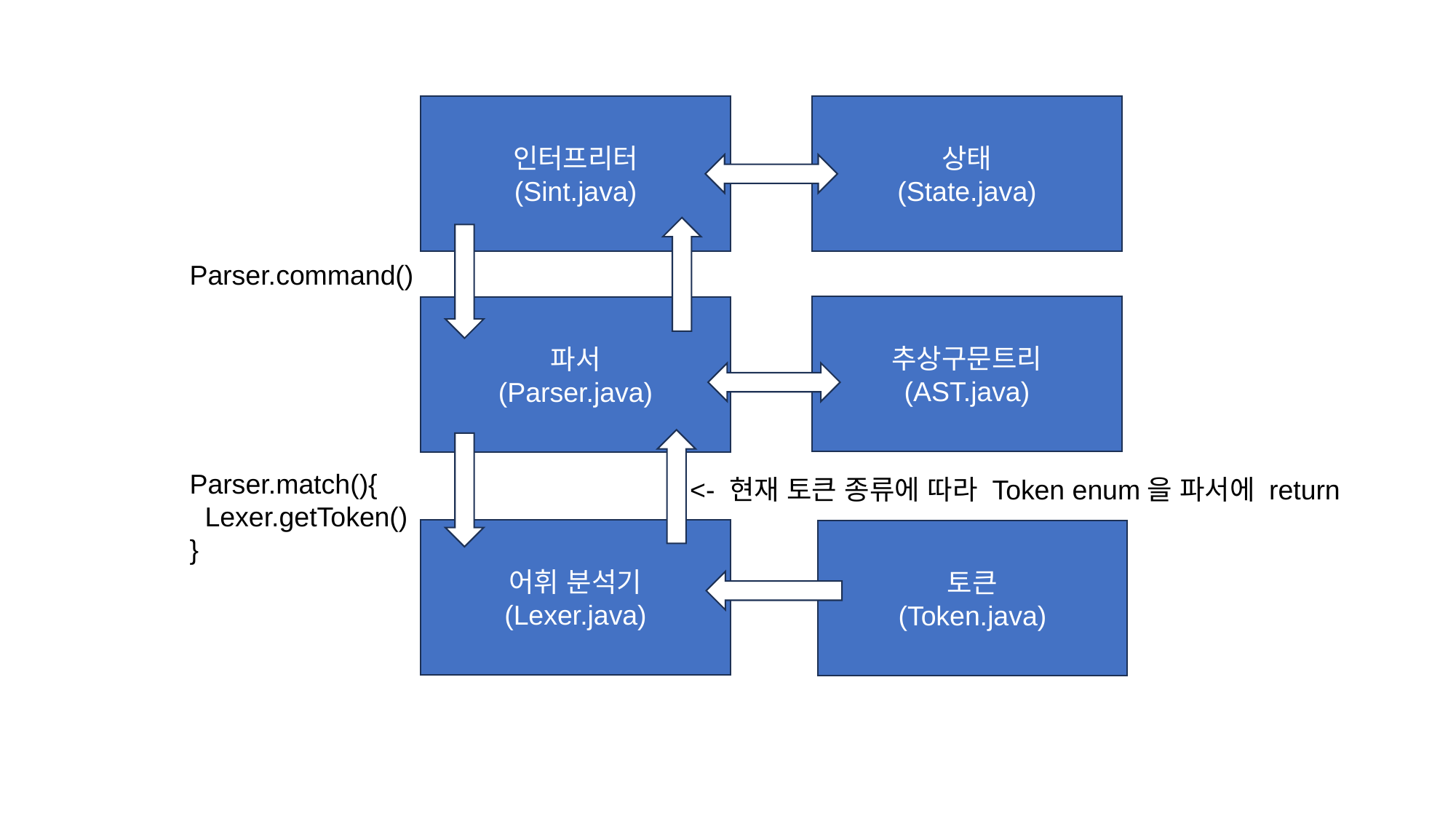

인터프리터
(Sint.java)
상태
(State.java)

Parser.command()
추상구문트리
(AST.java)
파서
(Parser.java)

Parser.match(){
  Lexer.getToken()
}
<- 현재 토큰 종류에 따라 Token enum을 파서에 return
어휘 분석기
(Lexer.java)
토큰
(Token.java)